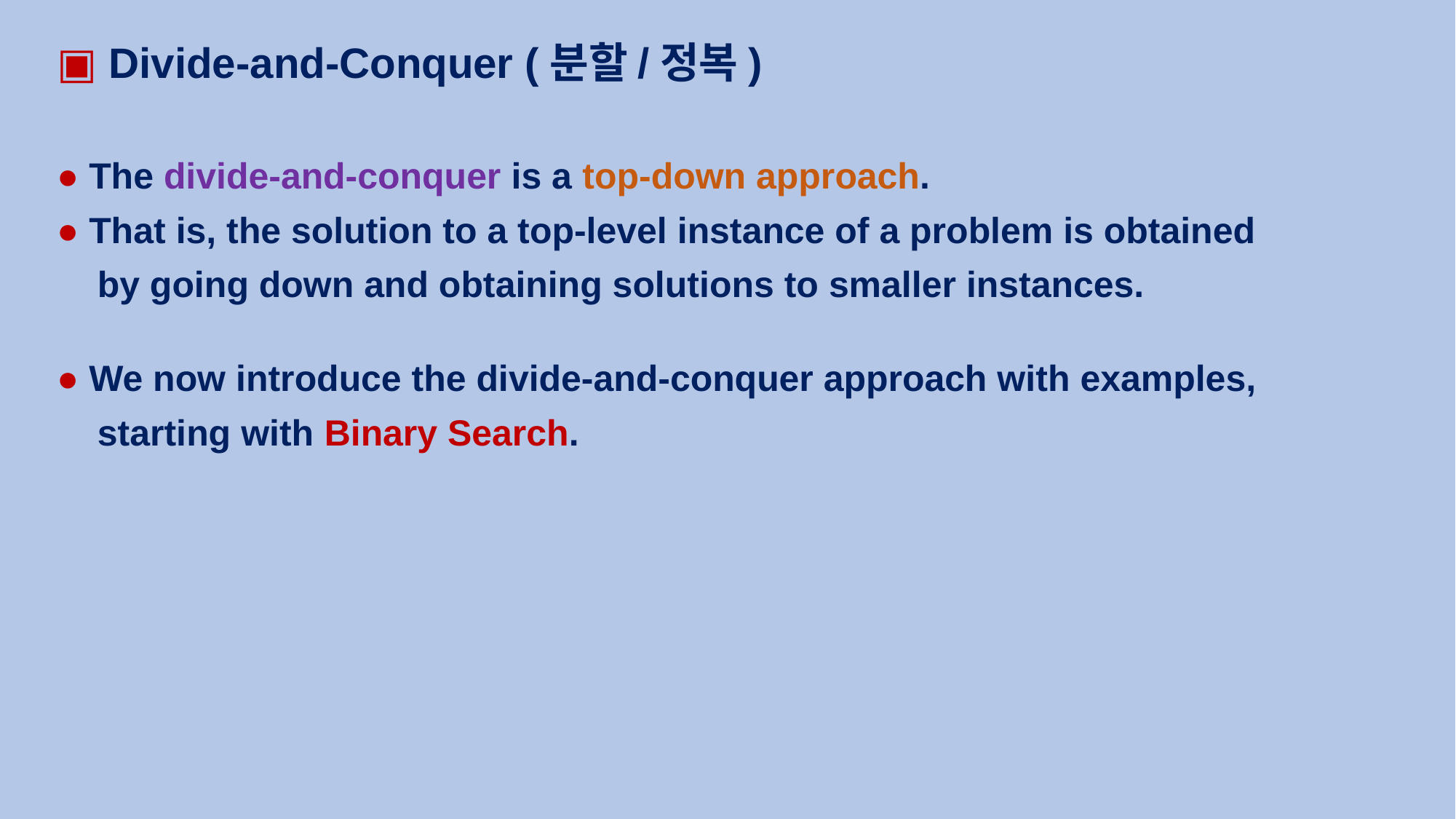

▣ Divide-and-Conquer (분할/정복)

● The divide-and-conquer is a top-down approach.
● That is, the solution to a top-level instance of a problem is obtained
    by going down and obtaining solutions to smaller instances.
● We now introduce the divide-and-conquer approach with examples,
    starting with Binary Search.